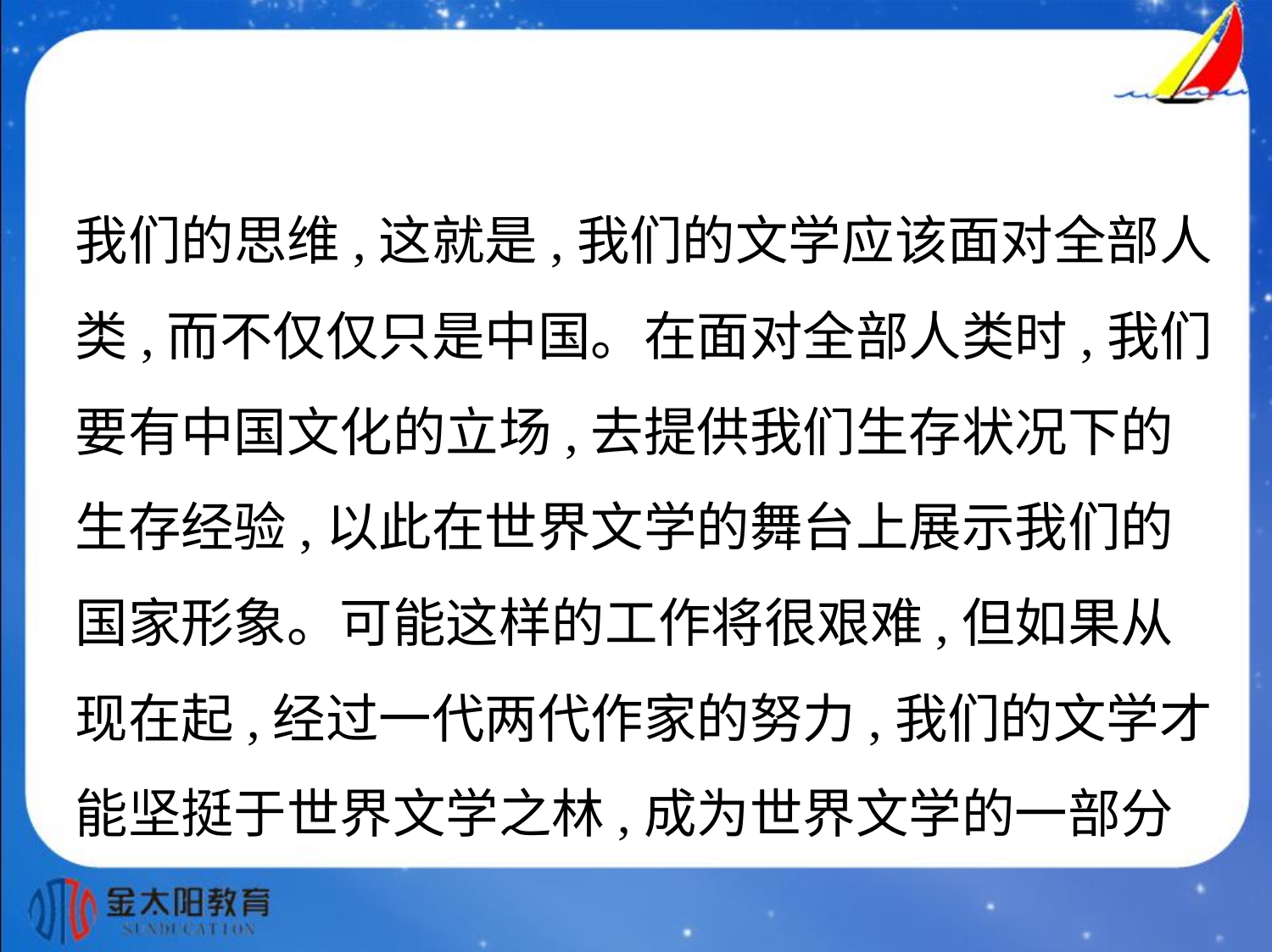

我们的思维,这就是,我们的文学应该面对全部人
类,而不仅仅只是中国。在面对全部人类时,我们
要有中国文化的立场,去提供我们生存状况下的
生存经验,以此在世界文学的舞台上展示我们的
国家形象。可能这样的工作将很艰难,但如果从
现在起,经过一代两代作家的努力,我们的文学才
能坚挺于世界文学之林,成为世界文学的一部分